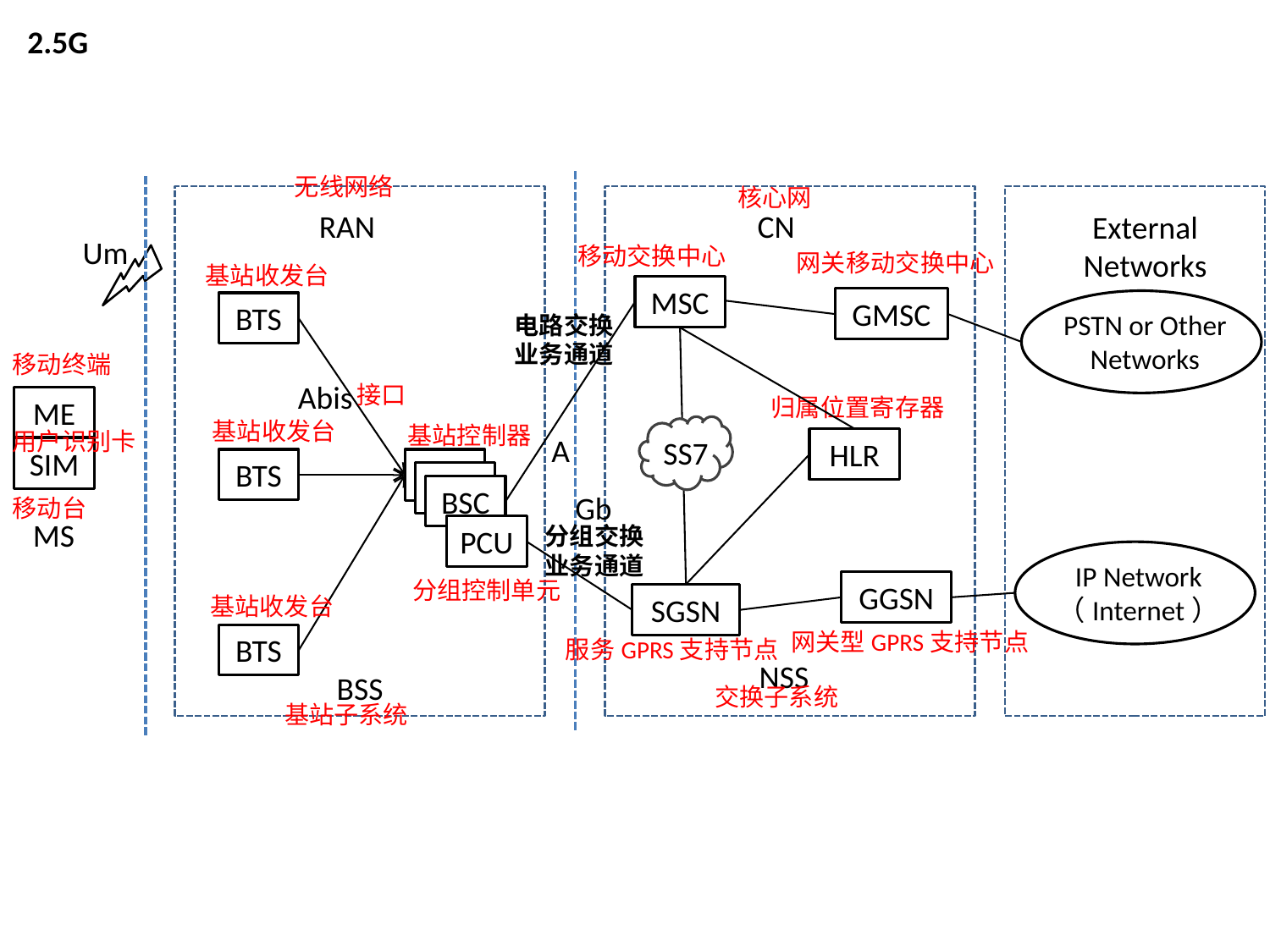

2.5G
无线网络
核心网

RAN
CN
External Networks
Um
移动交换中心
网关移动交换中心

基站收发台
MSC
GMSC

BTS
PSTN or Other Networks
电路交换业务通道
移动终端
Abis
接口
归属位置寄存器
ME
基站收发台
基站控制器

用户识别卡
SS7
HLR
SIM
BTS

BSC
移动台
MS
分组交换业务通道
PCU

IP Network
（Internet）
分组控制单元
GGSN
SGSN
基站收发台
网关型GPRS支持节点
BTS
服务GPRS支持节点
NSS
BSS
交换子系统
基站子系统
A
Gb